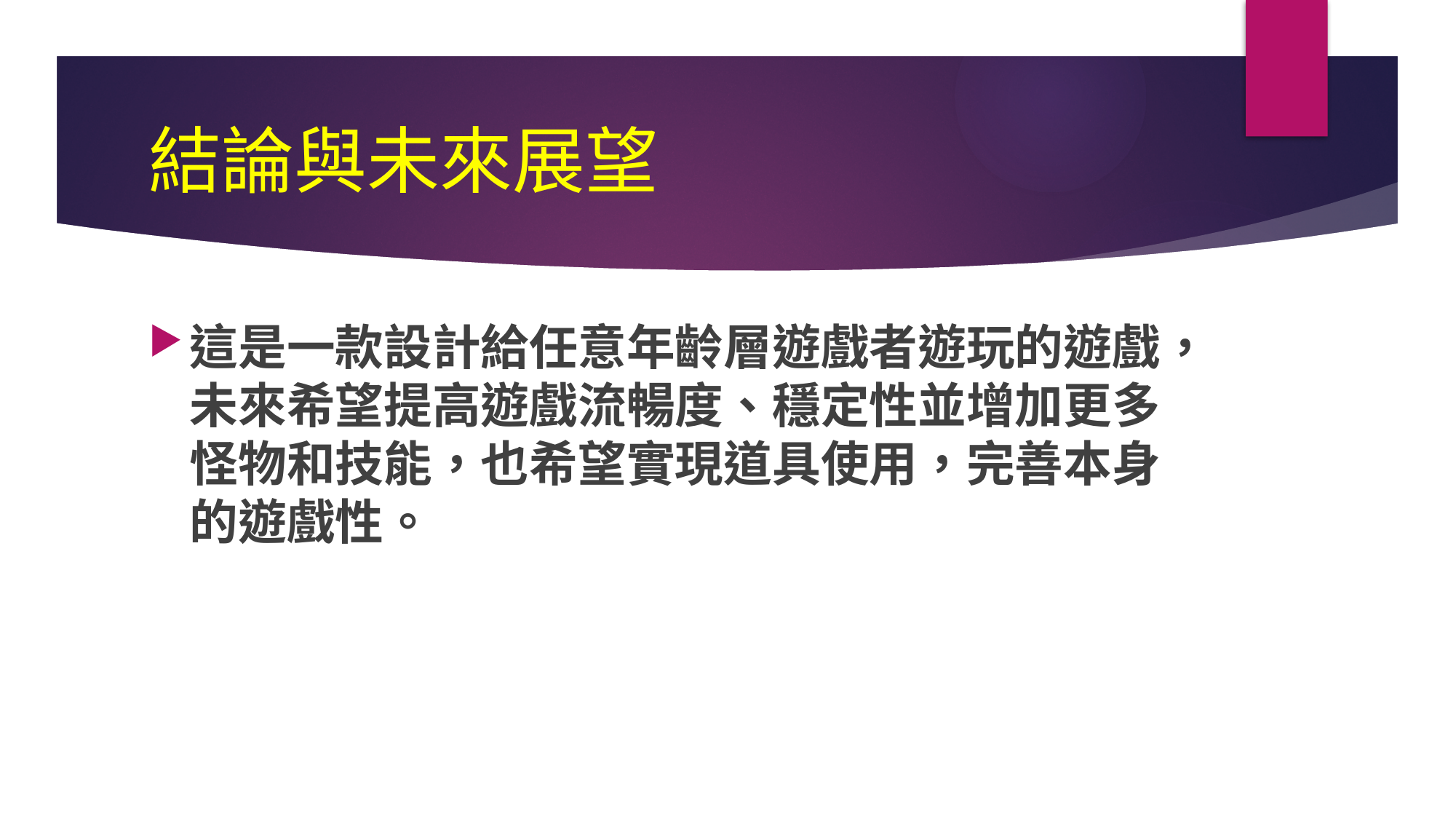

# 結論與未來展望
這是一款設計給任意年齡層遊戲者遊玩的遊戲，未來希望提高遊戲流暢度、穩定性並增加更多怪物和技能，也希望實現道具使用，完善本身的遊戲性。